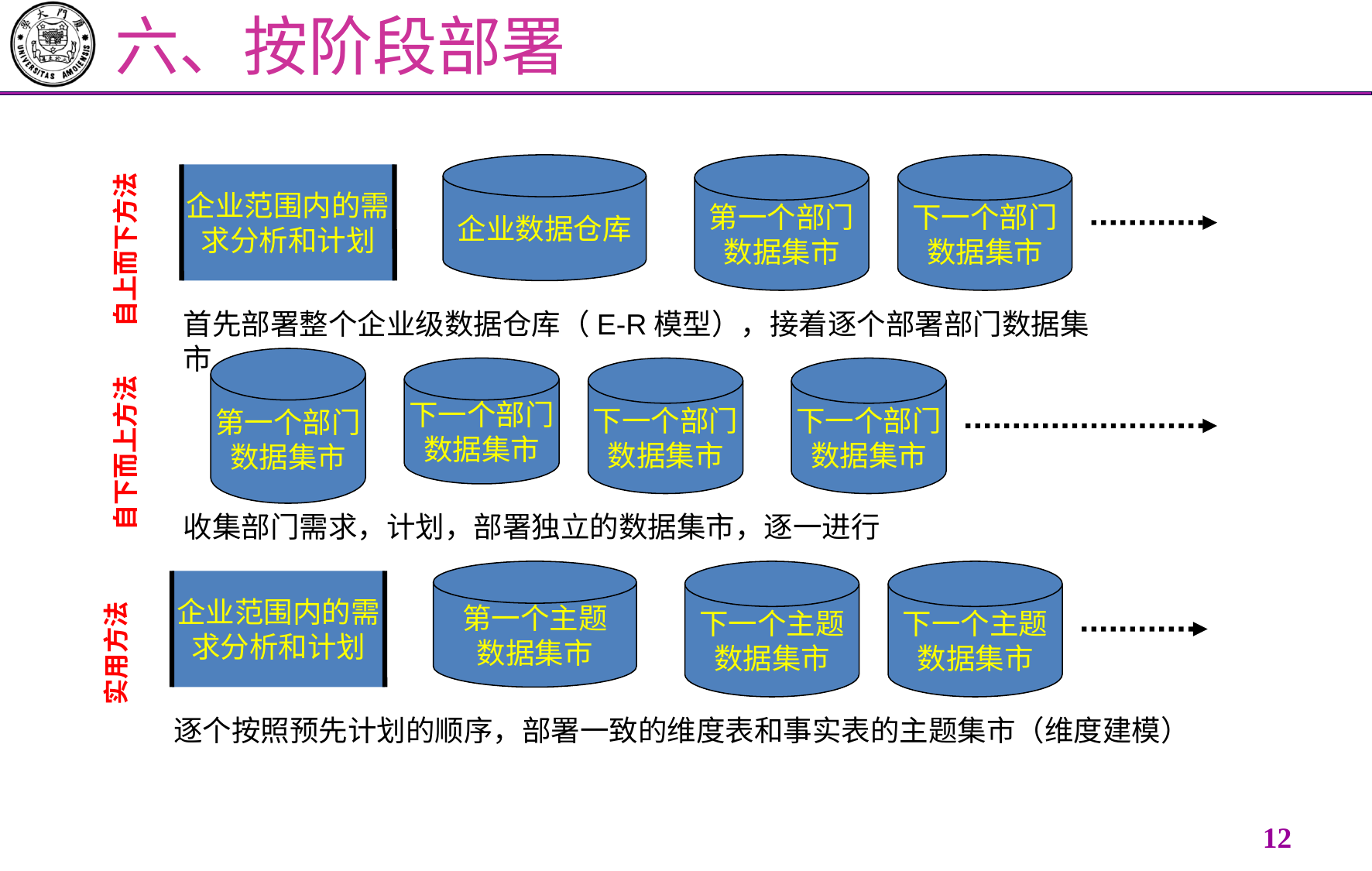

# 六、按阶段部署
企业数据仓库
第一个部门
数据集市
下一个部门
数据集市
企业范围内的需
求分析和计划

自上而下方法
首先部署整个企业级数据仓库（E-R模型），接着逐个部署部门数据集市
第一个部门
数据集市
下一个部门
数据集市
下一个部门
数据集市
下一个部门
数据集市

自下而上方法
收集部门需求，计划，部署独立的数据集市，逐一进行
第一个主题
数据集市
下一个主题
数据集市
下一个主题
数据集市
企业范围内的需
求分析和计划

实用方法
逐个按照预先计划的顺序，部署一致的维度表和事实表的主题集市（维度建模）
12